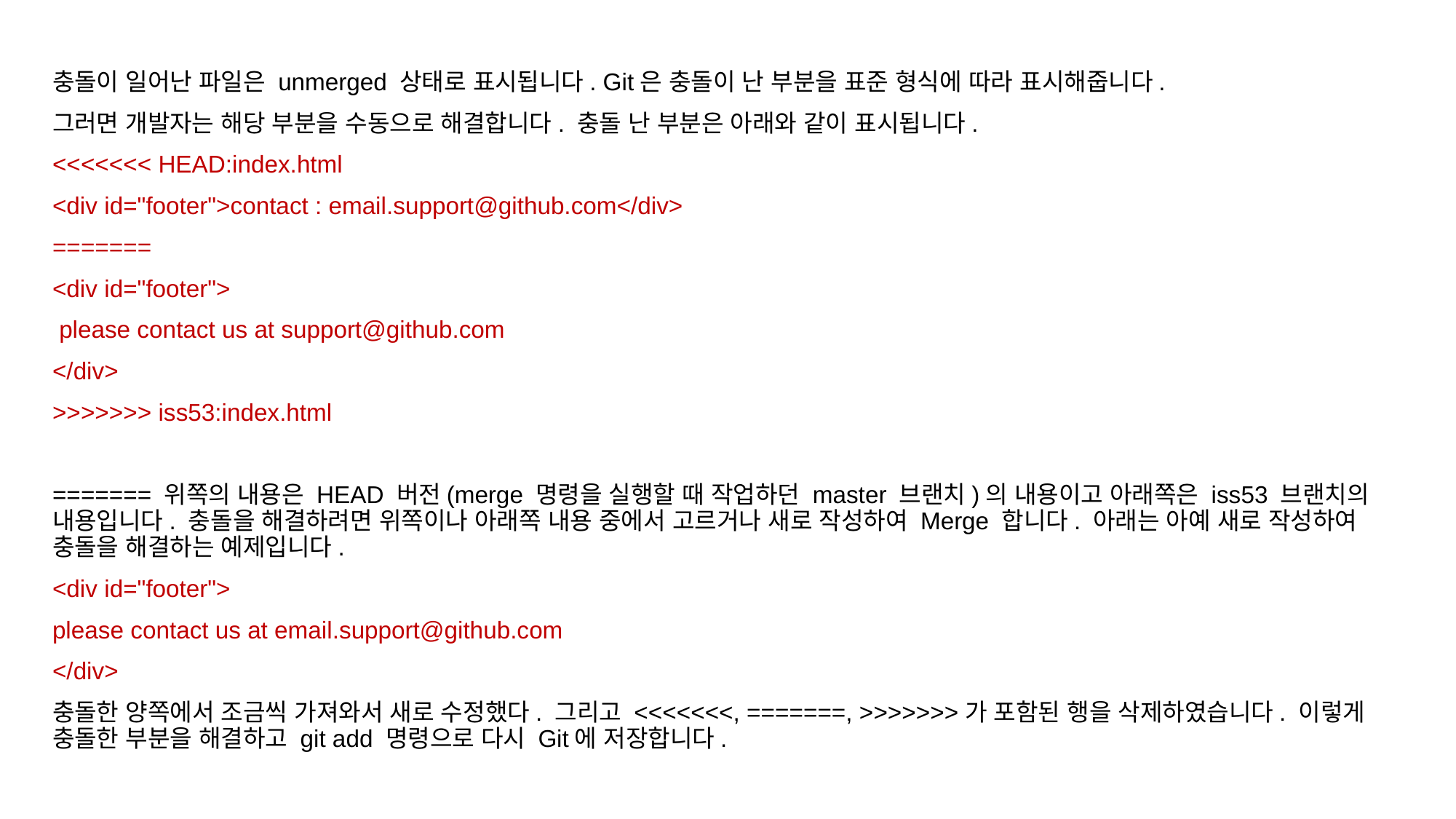

충돌이 일어난 파일은 unmerged 상태로 표시됩니다. Git은 충돌이 난 부분을 표준 형식에 따라 표시해줍니다.
그러면 개발자는 해당 부분을 수동으로 해결합니다. 충돌 난 부분은 아래와 같이 표시됩니다.
<<<<<<< HEAD:index.html
<div id="footer">contact : email.support@github.com</div>
=======
<div id="footer">
 please contact us at support@github.com
</div>
>>>>>>> iss53:index.html

======= 위쪽의 내용은 HEAD 버전(merge 명령을 실행할 때 작업하던 master 브랜치)의 내용이고 아래쪽은 iss53 브랜치의 내용입니다. 충돌을 해결하려면 위쪽이나 아래쪽 내용 중에서 고르거나 새로 작성하여 Merge 합니다. 아래는 아예 새로 작성하여 충돌을 해결하는 예제입니다.
<div id="footer">
please contact us at email.support@github.com
</div>
충돌한 양쪽에서 조금씩 가져와서 새로 수정했다. 그리고 <<<<<<<, =======, >>>>>>>가 포함된 행을 삭제하였습니다. 이렇게 충돌한 부분을 해결하고 git add 명령으로 다시 Git에 저장합니다.